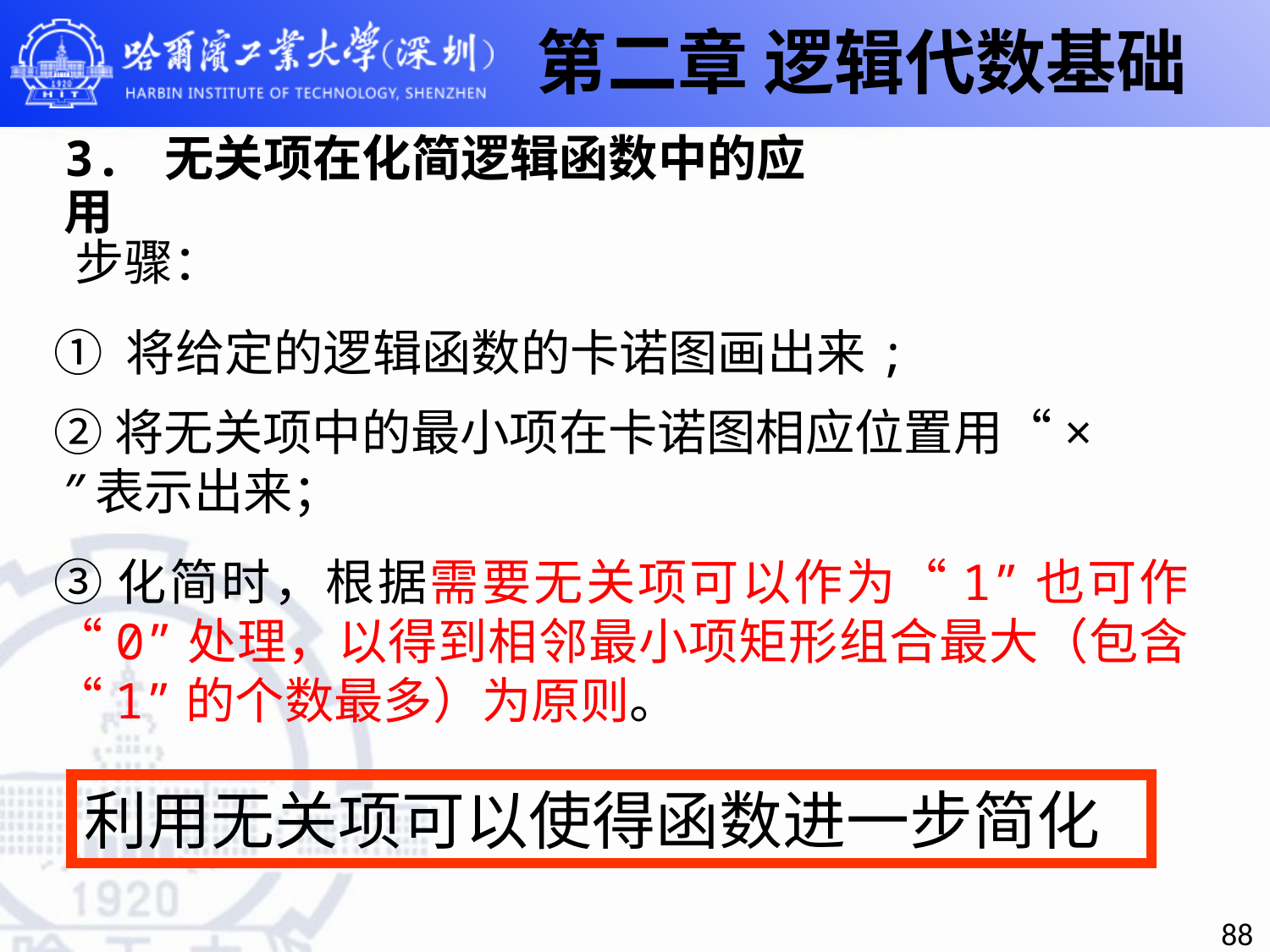

第二章 逻辑代数基础
# 3. 无关项在化简逻辑函数中的应用
步骤：
① 将给定的逻辑函数的卡诺图画出来;
②将无关项中的最小项在卡诺图相应位置用“× ”表示出来；
③化简时，根据需要无关项可以作为“1”也可作“0”处理，以得到相邻最小项矩形组合最大（包含“1”的个数最多）为原则。
利用无关项可以使得函数进一步简化